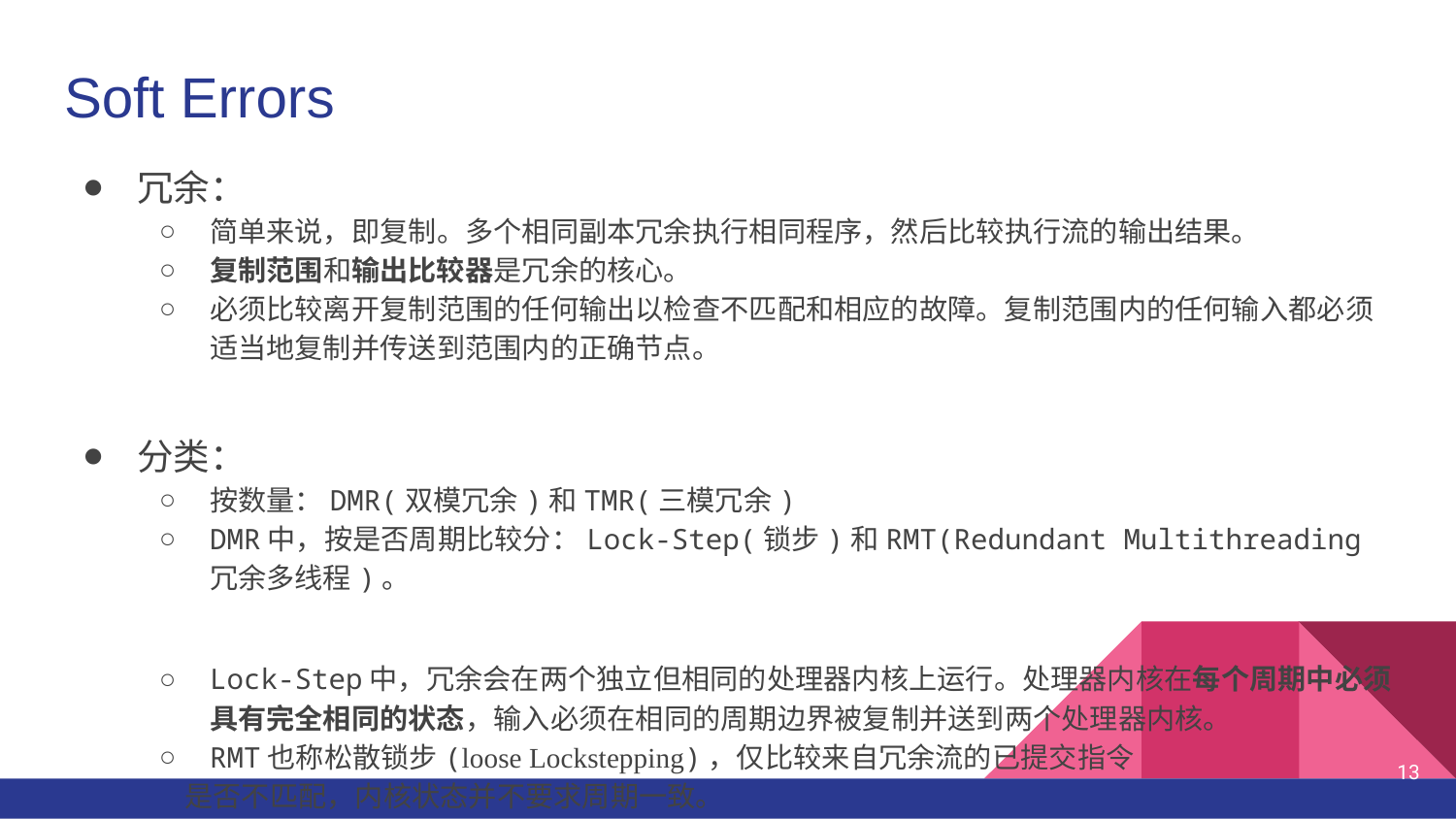

# Soft Errors
冗余：
简单来说，即复制。多个相同副本冗余执行相同程序，然后比较执行流的输出结果。
复制范围和输出比较器是冗余的核心。
必须比较离开复制范围的任何输出以检查不匹配和相应的故障。复制范围内的任何输入都必须适当地复制并传送到范围内的正确节点。

分类：
按数量：DMR(双模冗余)和TMR(三模冗余)
DMR中，按是否周期比较分：Lock-Step(锁步)和RMT(Redundant Multithreading 冗余多线程)。

Lock-Step中，冗余会在两个独立但相同的处理器内核上运行。处理器内核在每个周期中必须具有完全相同的状态，输入必须在相同的周期边界被复制并送到两个处理器内核。
RMT也称松散锁步(loose Lockstepping)，仅比较来自冗余流的已提交指令
   是否不匹配，内核状态并不要求周期一致。

13